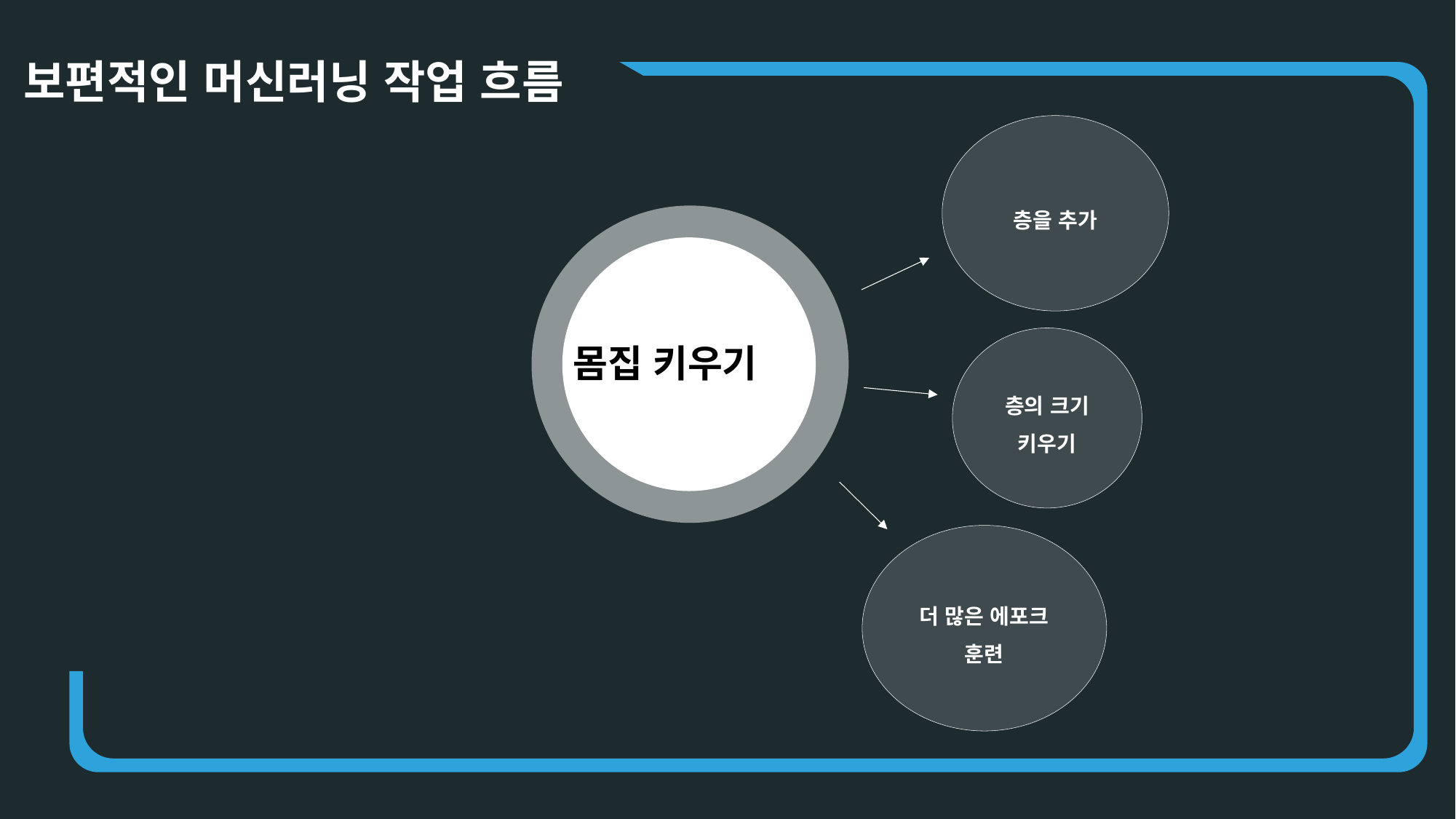

보편적인 머신러닝 작업 흐름

층을 추가

층의 크기 키우기
몸집 키우기
더 많은 에포크 훈련